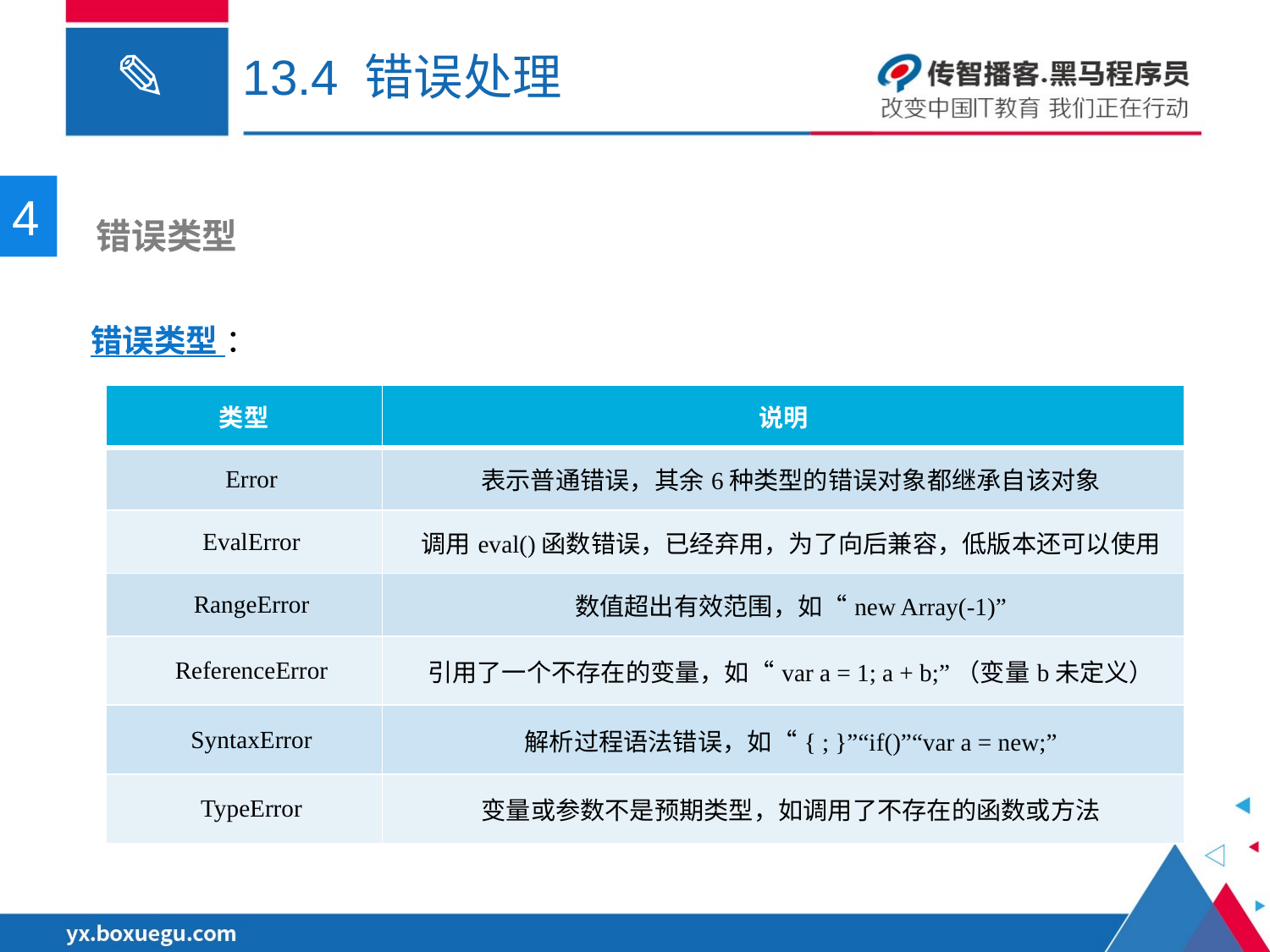

# 13.4 错误处理

4
  错误类型
错误类型 ：
| 类型 | 说明 |
| --- | --- |
| Error | 表示普通错误，其余6种类型的错误对象都继承自该对象 |
| EvalError | 调用eval()函数错误，已经弃用，为了向后兼容，低版本还可以使用 |
| RangeError | 数值超出有效范围，如“new Array(-1)” |
| ReferenceError | 引用了一个不存在的变量，如“var a = 1; a + b;”（变量b未定义） |
| SyntaxError | 解析过程语法错误，如“{ ; }”“if()”“var a = new;” |
| TypeError | 变量或参数不是预期类型，如调用了不存在的函数或方法 |